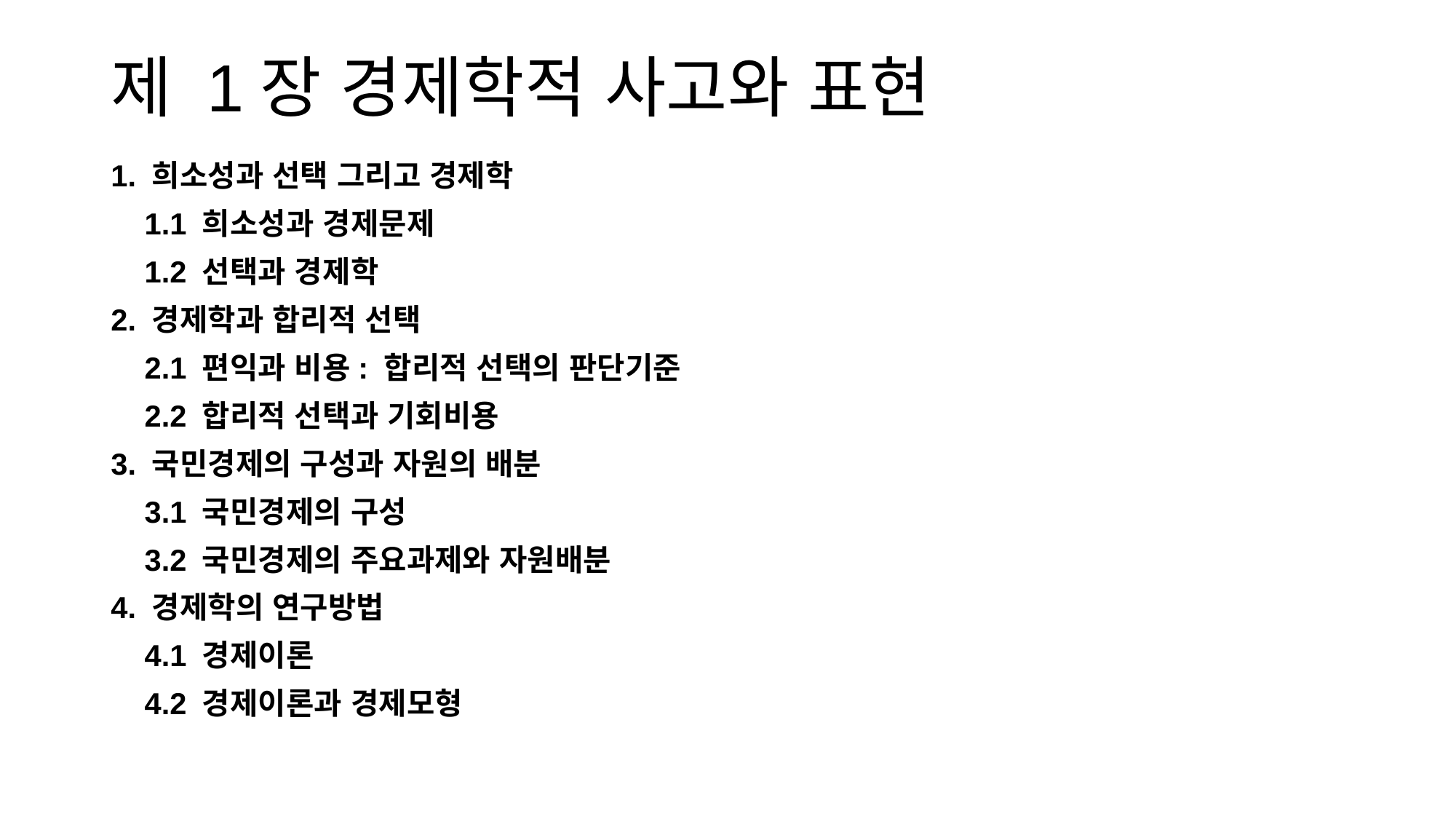

# 제 1장 경제학적 사고와 표현
1. 희소성과 선택 그리고 경제학
    1.1 희소성과 경제문제
    1.2 선택과 경제학
2. 경제학과 합리적 선택
    2.1 편익과 비용: 합리적 선택의 판단기준
    2.2 합리적 선택과 기회비용
3. 국민경제의 구성과 자원의 배분
    3.1 국민경제의 구성
    3.2 국민경제의 주요과제와 자원배분
4. 경제학의 연구방법
    4.1 경제이론
    4.2 경제이론과 경제모형